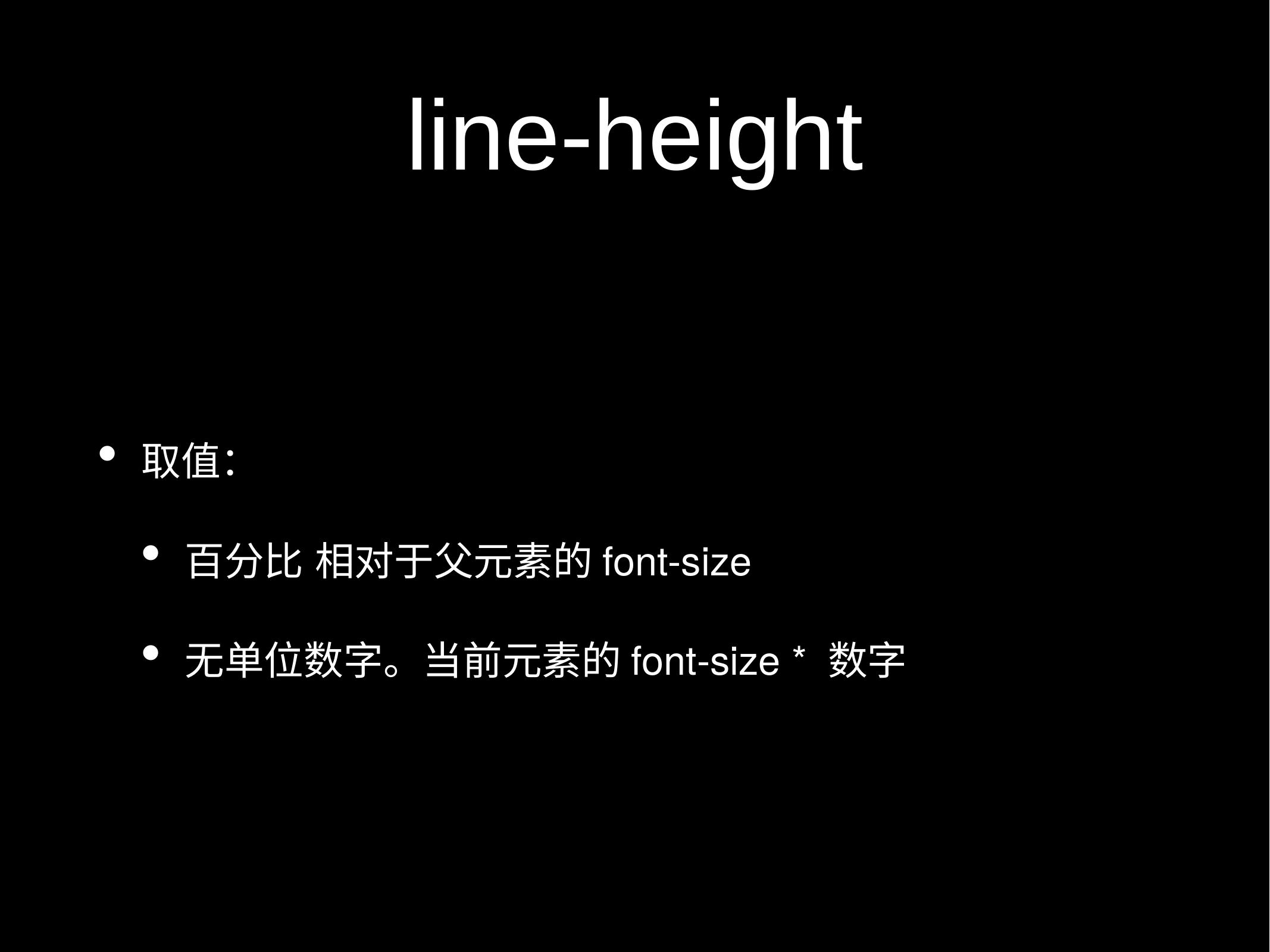

# line-height
取值：
百分比 相对于父元素的font-size
无单位数字。当前元素的font-size * 数字